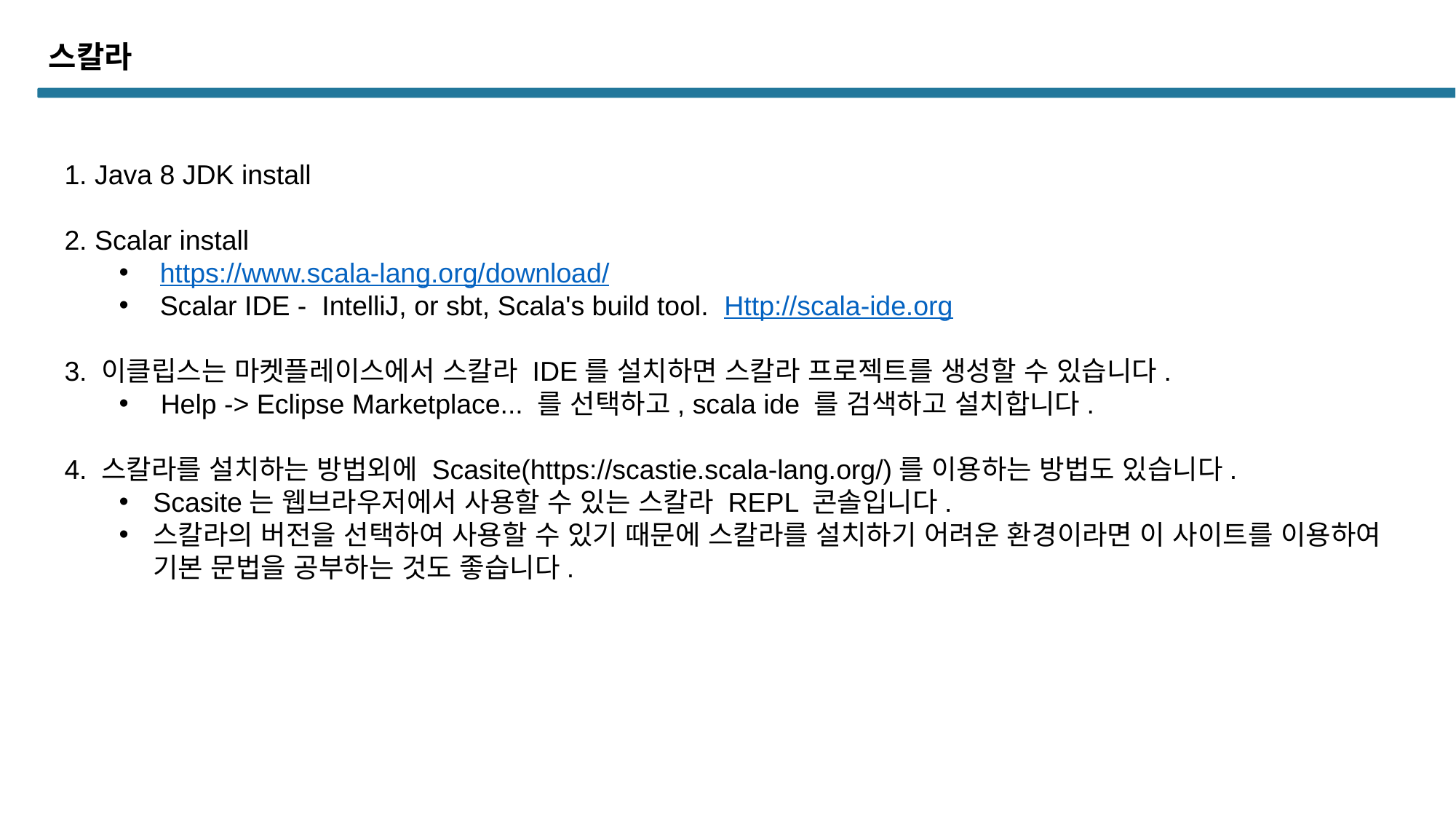

스칼라

1. Java 8 JDK install

2. Scalar install
https://www.scala-lang.org/download/
Scalar IDE -  IntelliJ, or sbt, Scala's build tool.  Http://scala-ide.org

3. 이클립스는 마켓플레이스에서 스칼라 IDE를 설치하면 스칼라 프로젝트를 생성할 수 있습니다.
 Help -> Eclipse Marketplace... 를 선택하고, scala ide 를 검색하고 설치합니다.

4. 스칼라를 설치하는 방법외에 Scasite(https://scastie.scala-lang.org/)를 이용하는 방법도 있습니다.
Scasite는 웹브라우저에서 사용할 수 있는 스칼라 REPL 콘솔입니다.
스칼라의 버전을 선택하여 사용할 수 있기 때문에 스칼라를 설치하기 어려운 환경이라면 이 사이트를 이용하여 기본 문법을 공부하는 것도 좋습니다.